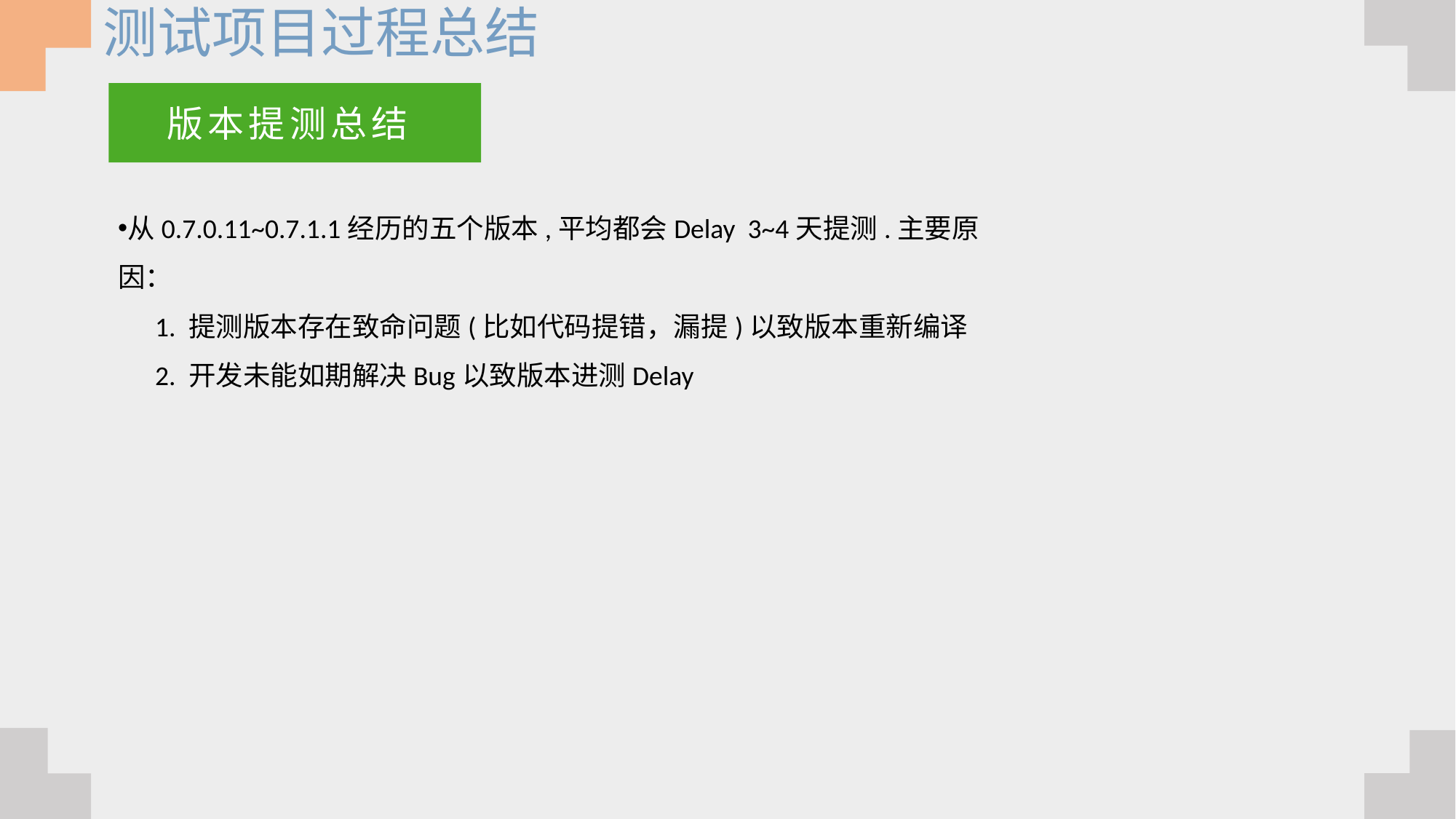

测试项目过程总结

版本提测总结
从0.7.0.11~0.7.1.1经历的五个版本,平均都会Delay  3~4天提测.主要原因：
      1. 提测版本存在致命问题(比如代码提错，漏提)以致版本重新编译
      2. 开发未能如期解决Bug以致版本进测Delay